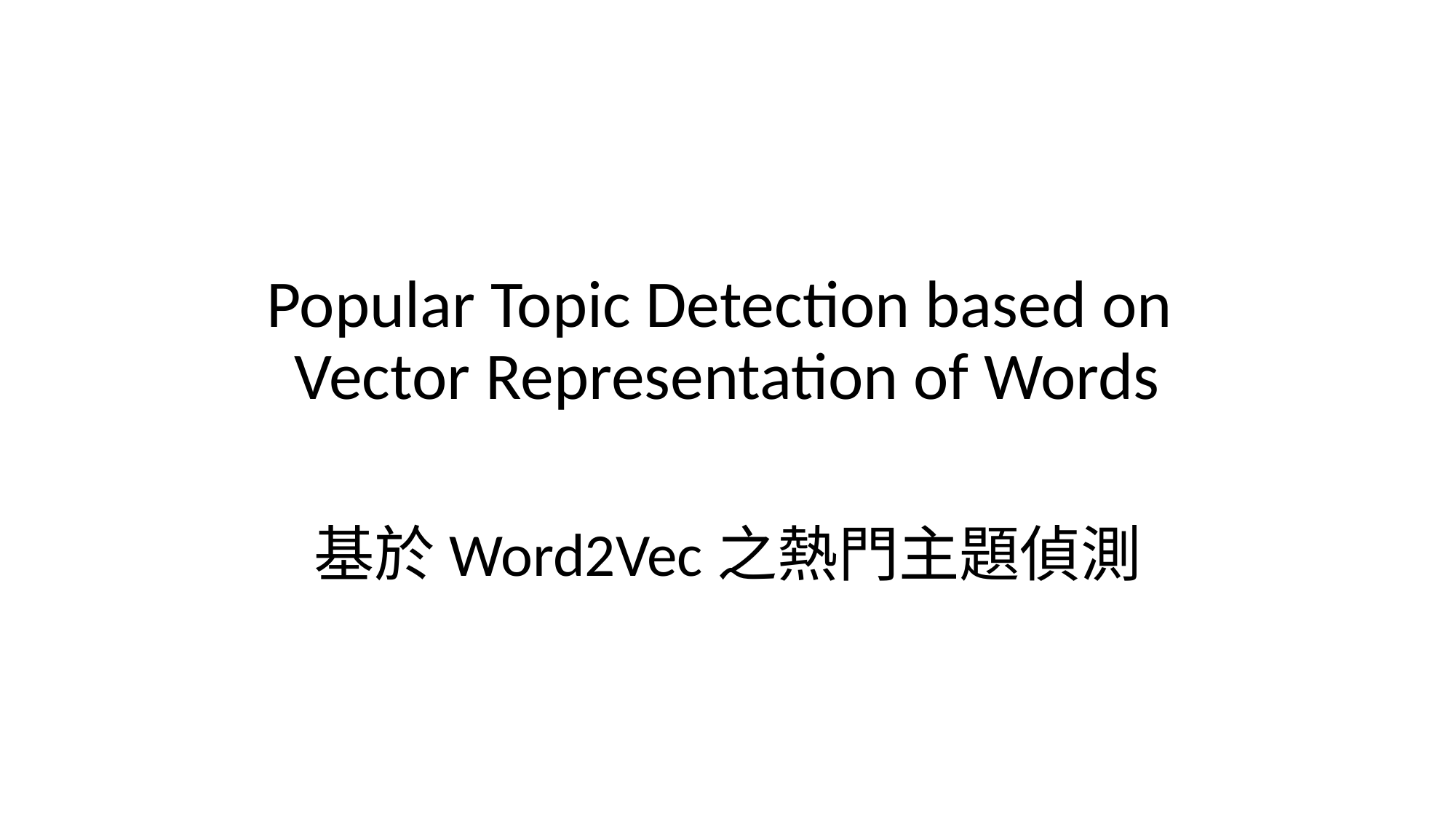

# Popular Topic Detection based on Vector Representation of Words

基於Word2Vec之熱門主題偵測